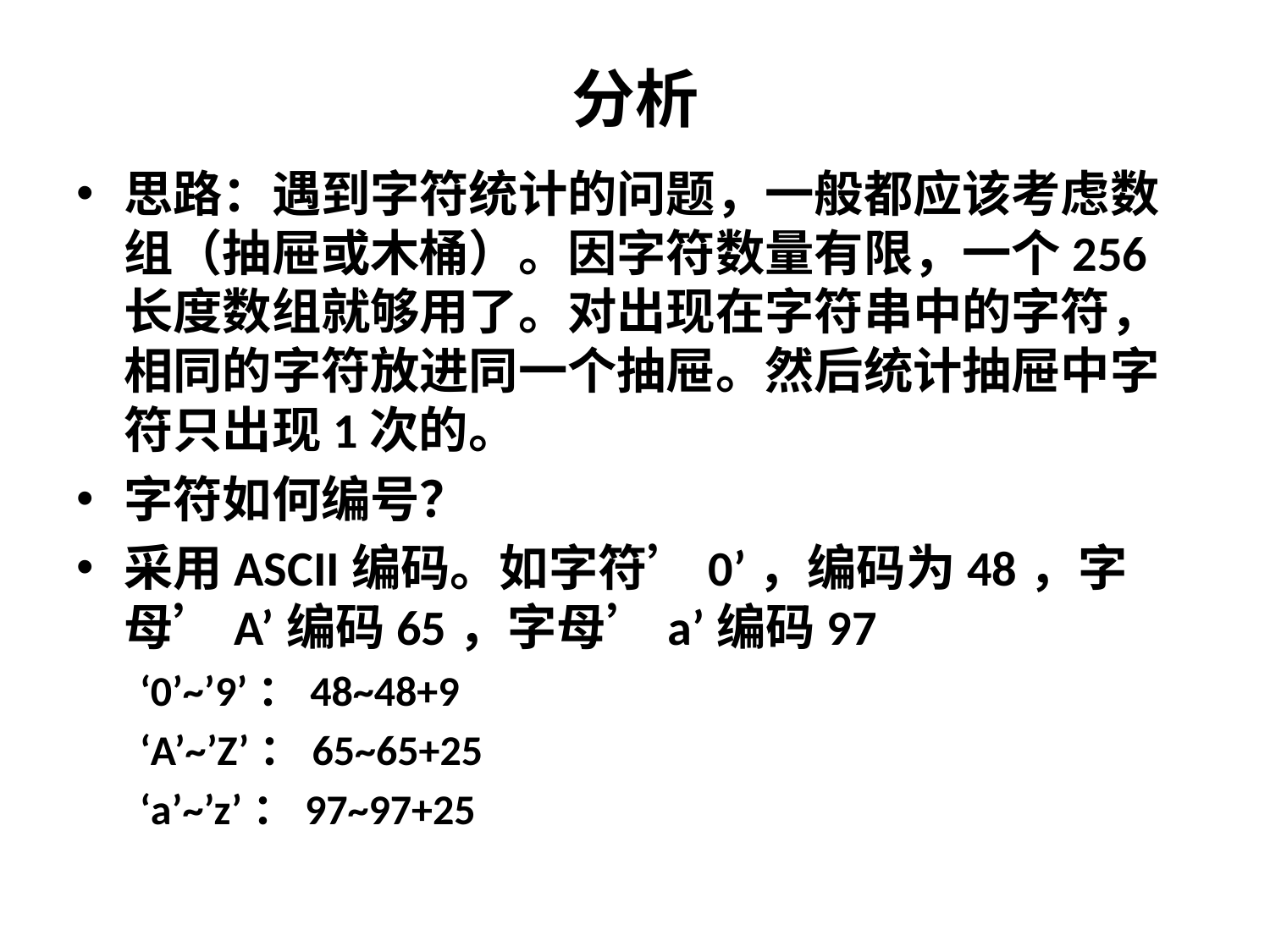

# 分析
思路：遇到字符统计的问题，一般都应该考虑数组（抽屉或木桶）。因字符数量有限，一个256长度数组就够用了。对出现在字符串中的字符，相同的字符放进同一个抽屉。然后统计抽屉中字符只出现1次的。
字符如何编号？
采用ASCII编码。如字符’0’，编码为48，字母’A’编码65，字母’a’编码97
‘0’~’9’：48~48+9
‘A’~’Z’：65~65+25
‘a’~’z’：97~97+25